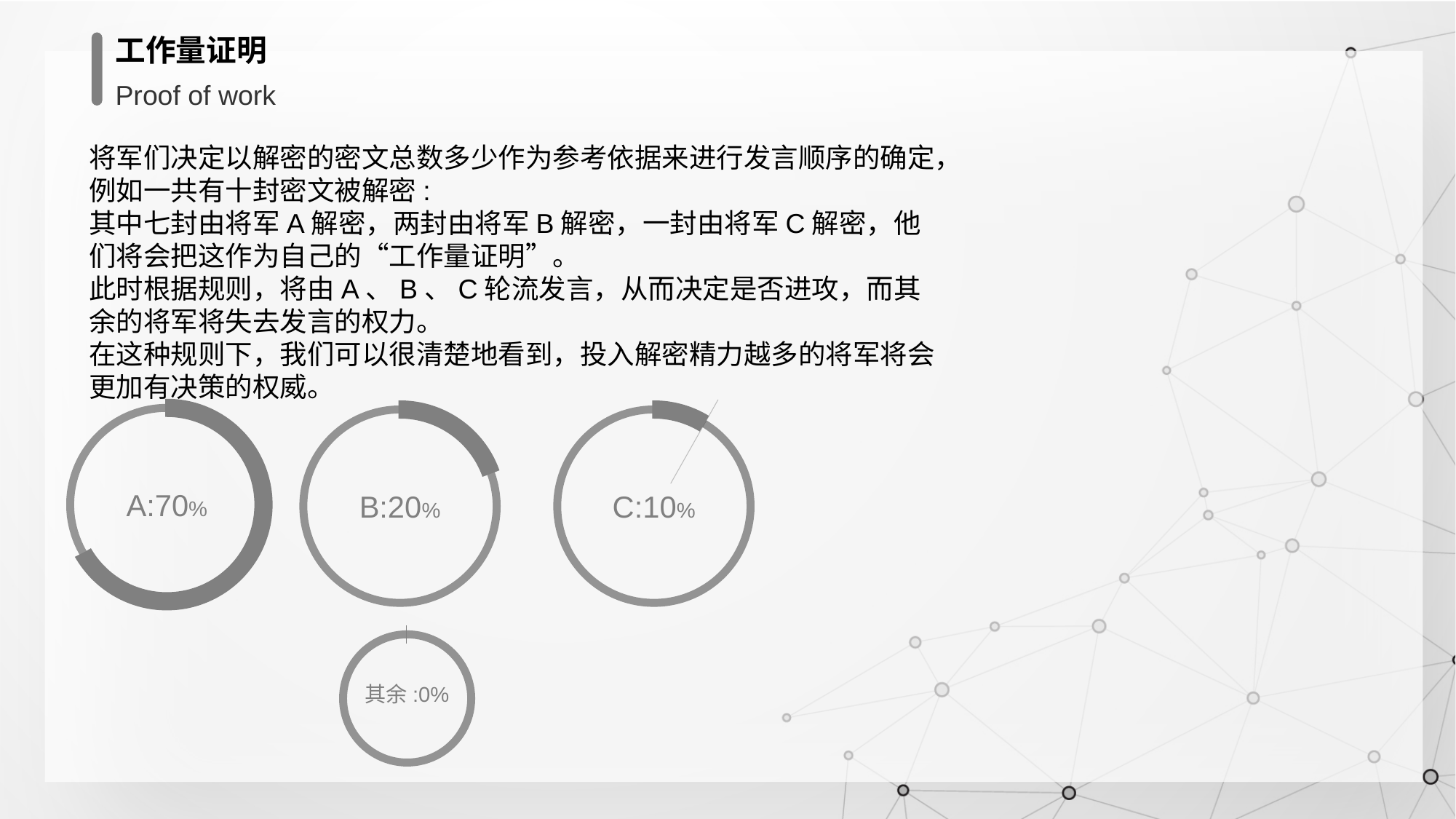

工作量证明

Proof of work
将军们决定以解密的密文总数多少作为参考依据来进行发言顺序的确定，例如一共有十封密文被解密:
其中七封由将军A解密，两封由将军B解密，一封由将军C解密，他们将会把这作为自己的“工作量证明”。
此时根据规则，将由A、B、C轮流发言，从而决定是否进攻，而其余的将军将失去发言的权力。
在这种规则下，我们可以很清楚地看到，投入解密精力越多的将军将会更加有决策的权威。

A:70%

B:20%

C:10%

其余:0%